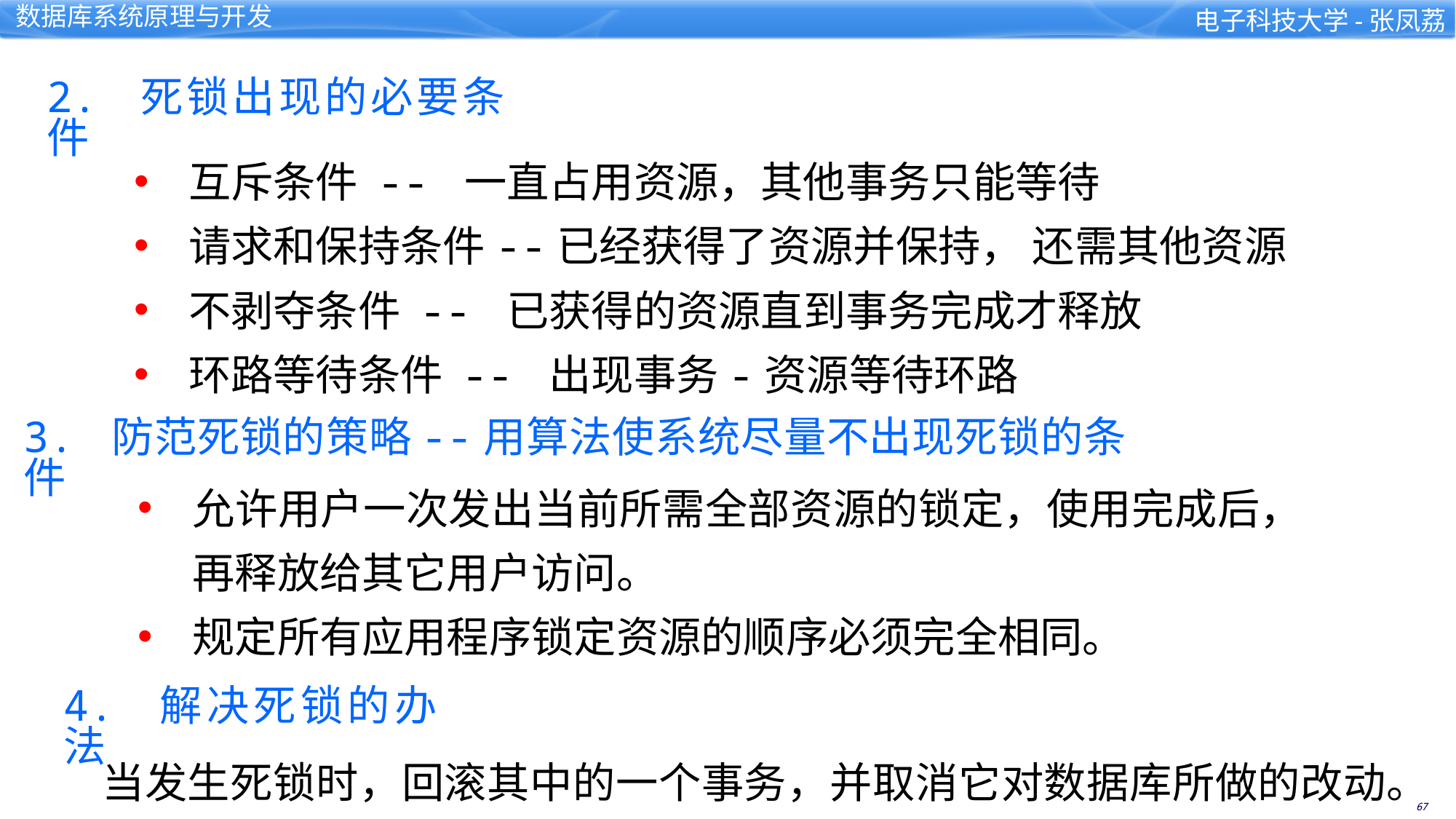

2. 死锁出现的必要条件
互斥条件 -- 一直占用资源，其他事务只能等待
请求和保持条件--已经获得了资源并保持， 还需其他资源
不剥夺条件 -- 已获得的资源直到事务完成才释放
环路等待条件 -- 出现事务-资源等待环路
3. 防范死锁的策略--用算法使系统尽量不出现死锁的条件
允许用户一次发出当前所需全部资源的锁定，使用完成后，再释放给其它用户访问。
规定所有应用程序锁定资源的顺序必须完全相同。
4. 解决死锁的办法
当发生死锁时，回滚其中的一个事务，并取消它对数据库所做的改动。